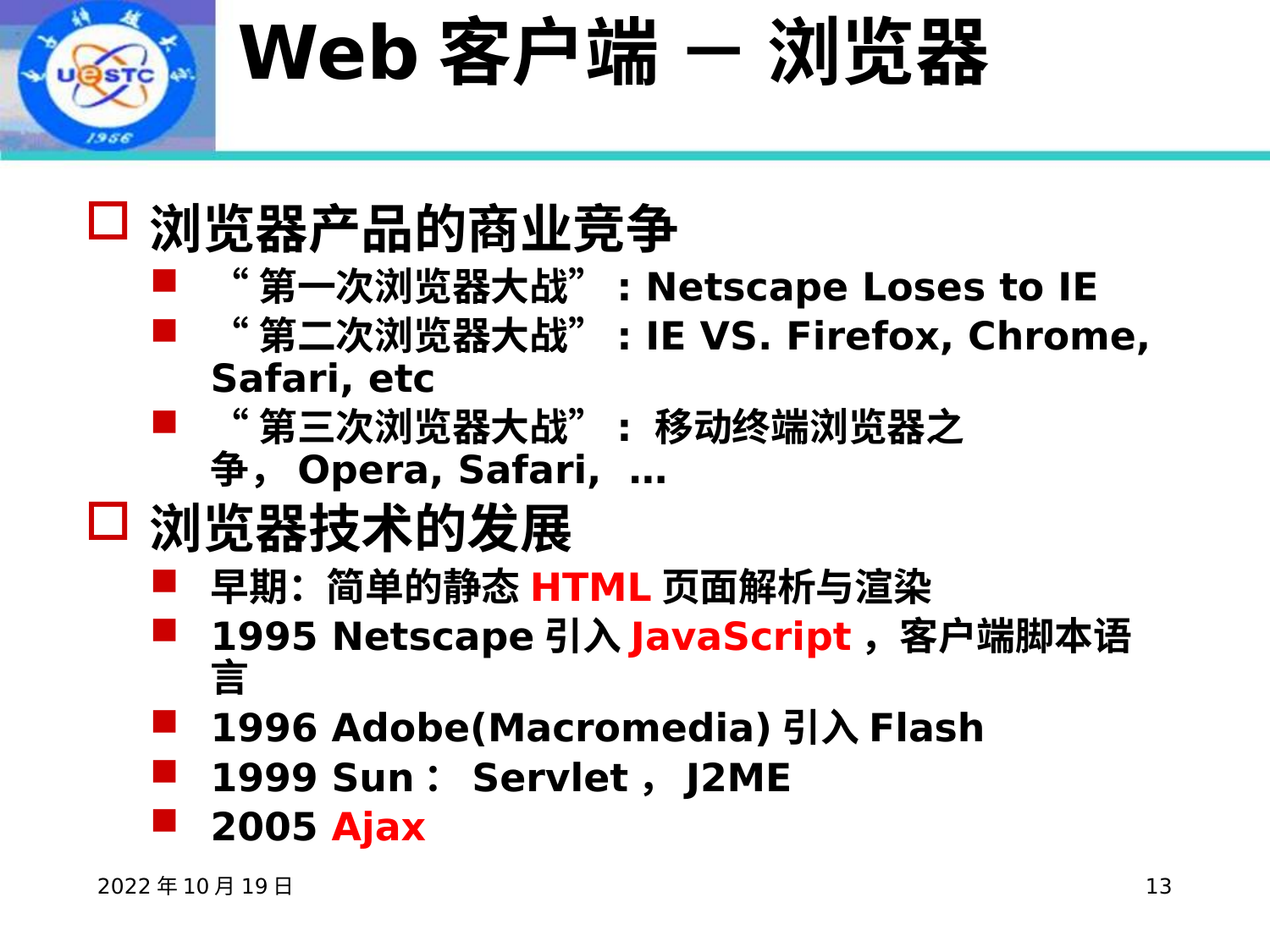

# Web客户端 － 浏览器
浏览器产品的商业竞争
“第一次浏览器大战”: Netscape Loses to IE
“第二次浏览器大战”: IE VS. Firefox, Chrome, Safari, etc
“第三次浏览器大战”: 移动终端浏览器之争，Opera, Safari,  …
浏览器技术的发展
早期：简单的静态HTML页面解析与渲染
1995 Netscape引入JavaScript，客户端脚本语言
1996 Adobe(Macromedia)引入Flash
1999 Sun：Servlet，J2ME
2005 Ajax
2022年10月19日
13